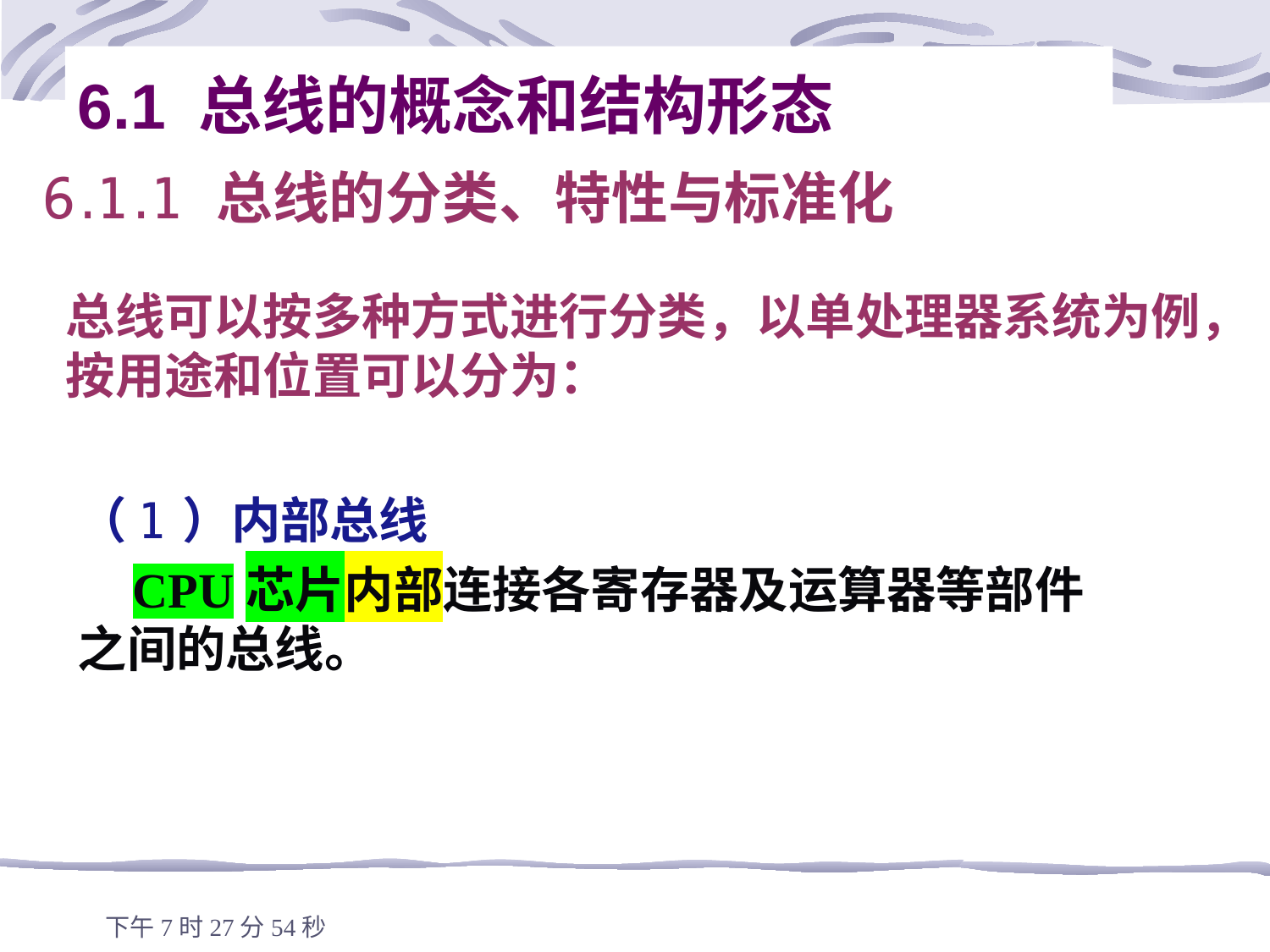

6.1 总线的概念和结构形态
# 6.1.1 总线的分类、特性与标准化
总线可以按多种方式进行分类，以单处理器系统为例，
按用途和位置可以分为：
（1）内部总线
    CPU芯片内部连接各寄存器及运算器等部件之间的总线。
下午7时27分54秒